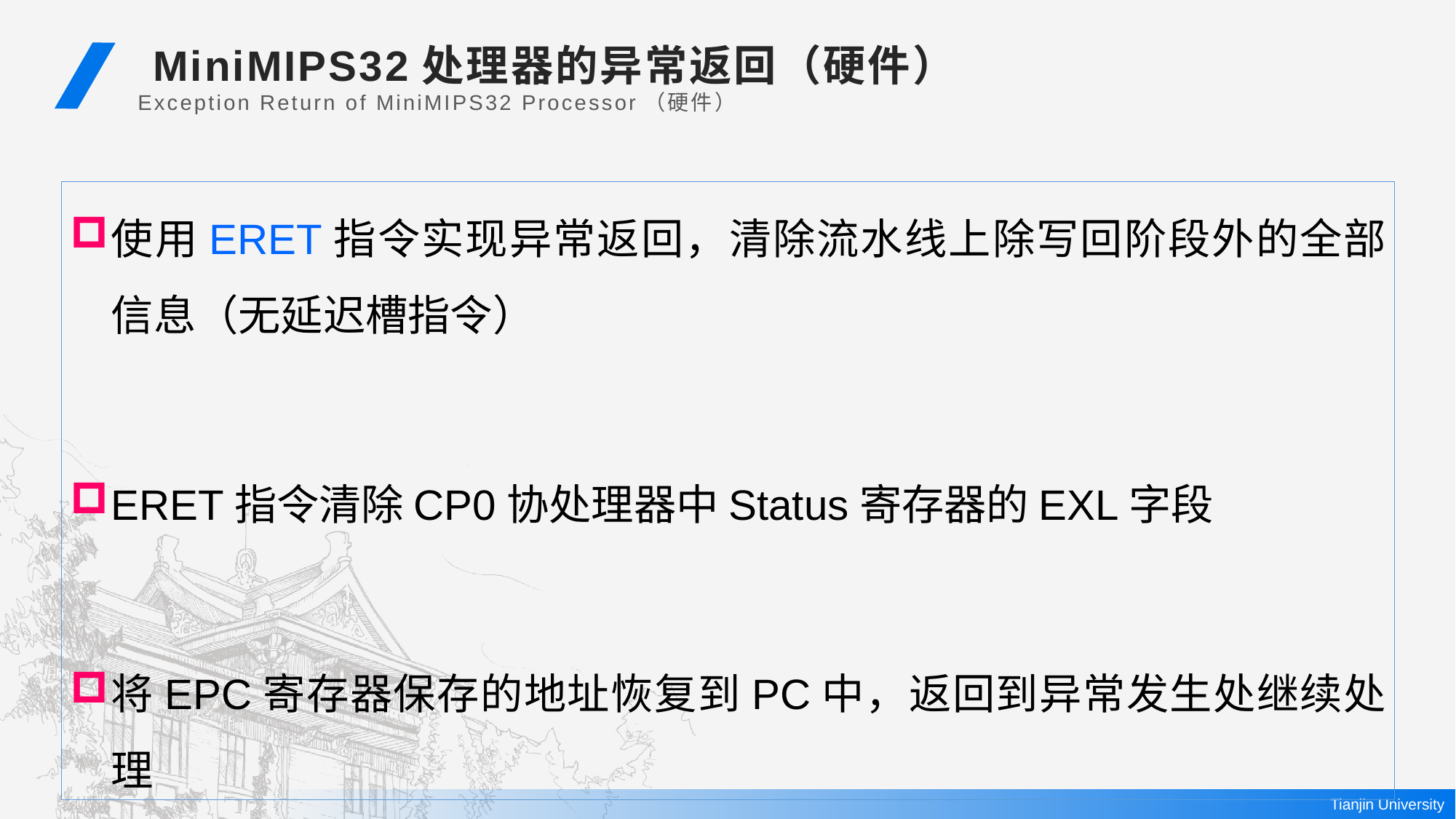

MiniMIPS32处理器的异常返回（硬件）
Exception Return of MiniMIPS32 Processor（硬件）
使用ERET指令实现异常返回，清除流水线上除写回阶段外的全部信息（无延迟槽指令）

ERET指令清除CP0协处理器中Status寄存器的EXL字段

将EPC寄存器保存的地址恢复到PC中，返回到异常发生处继续处理